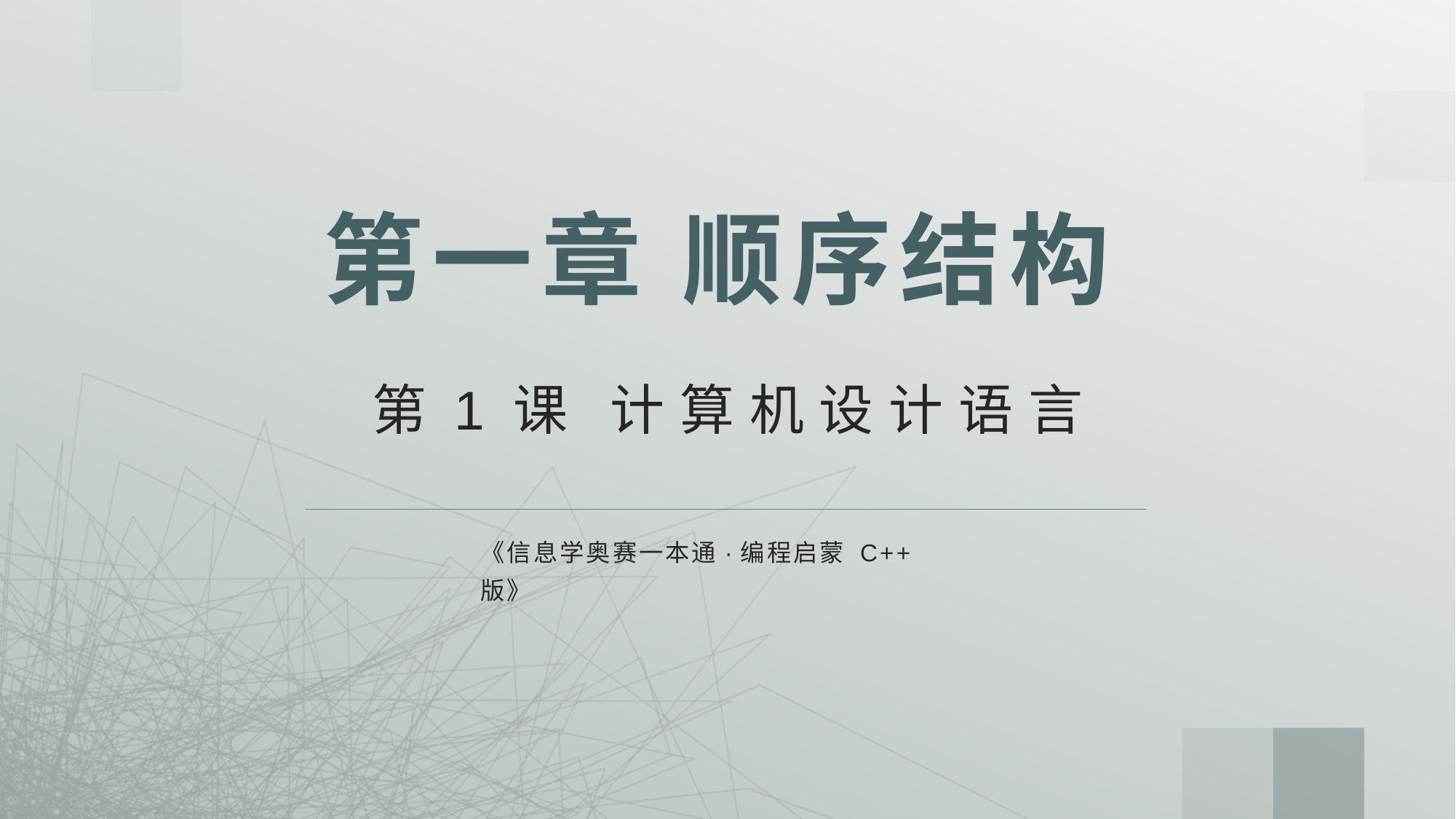

# 第一章 顺序结构
第1课 计算机设计语言
《信息学奥赛一本通·编程启蒙 C++版》